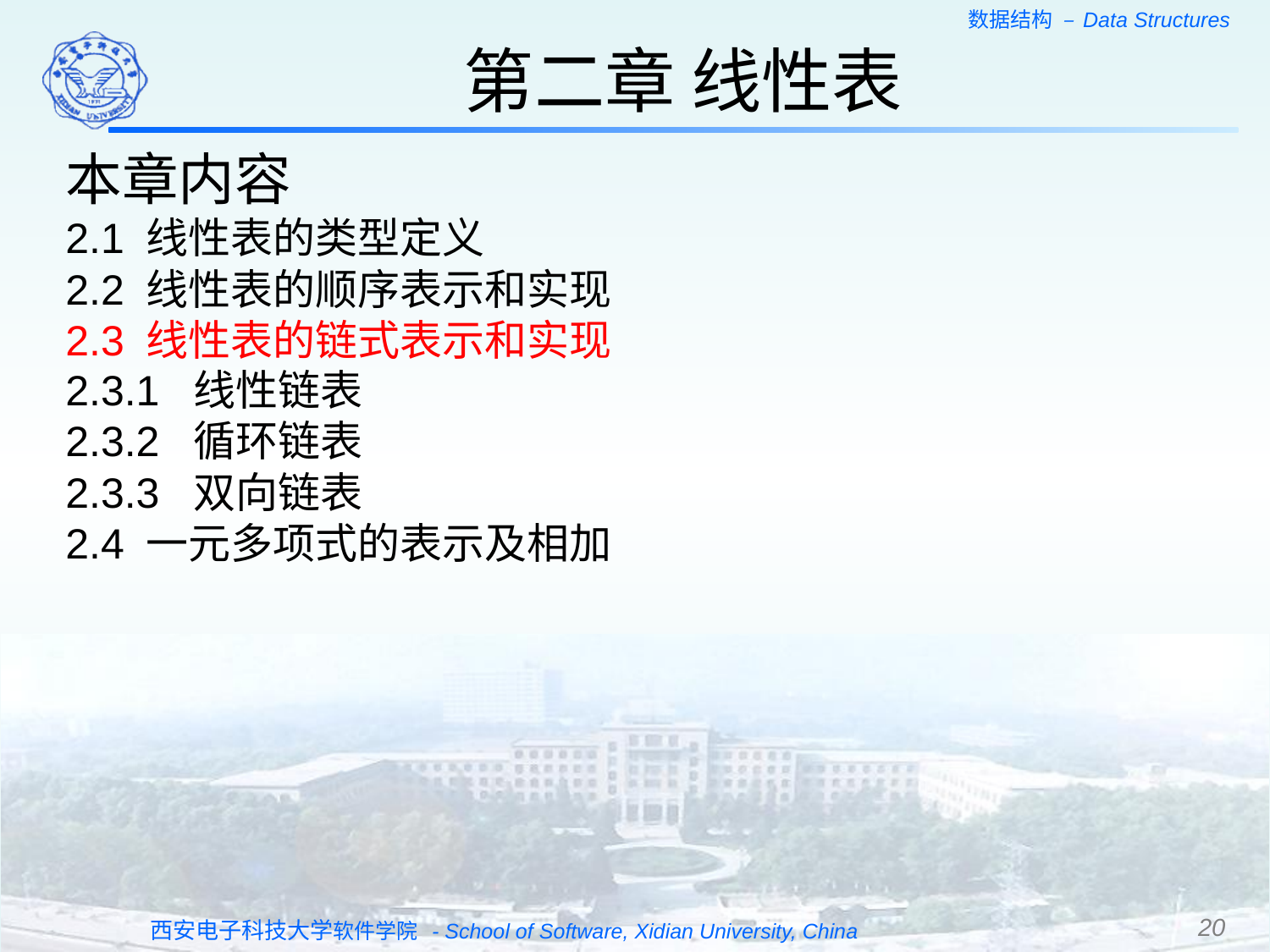

第二章 线性表
本章内容
2.1 线性表的类型定义
2.2 线性表的顺序表示和实现
2.3 线性表的链式表示和实现
2.3.1  线性链表
2.3.2  循环链表
2.3.3  双向链表
2.4 一元多项式的表示及相加
20